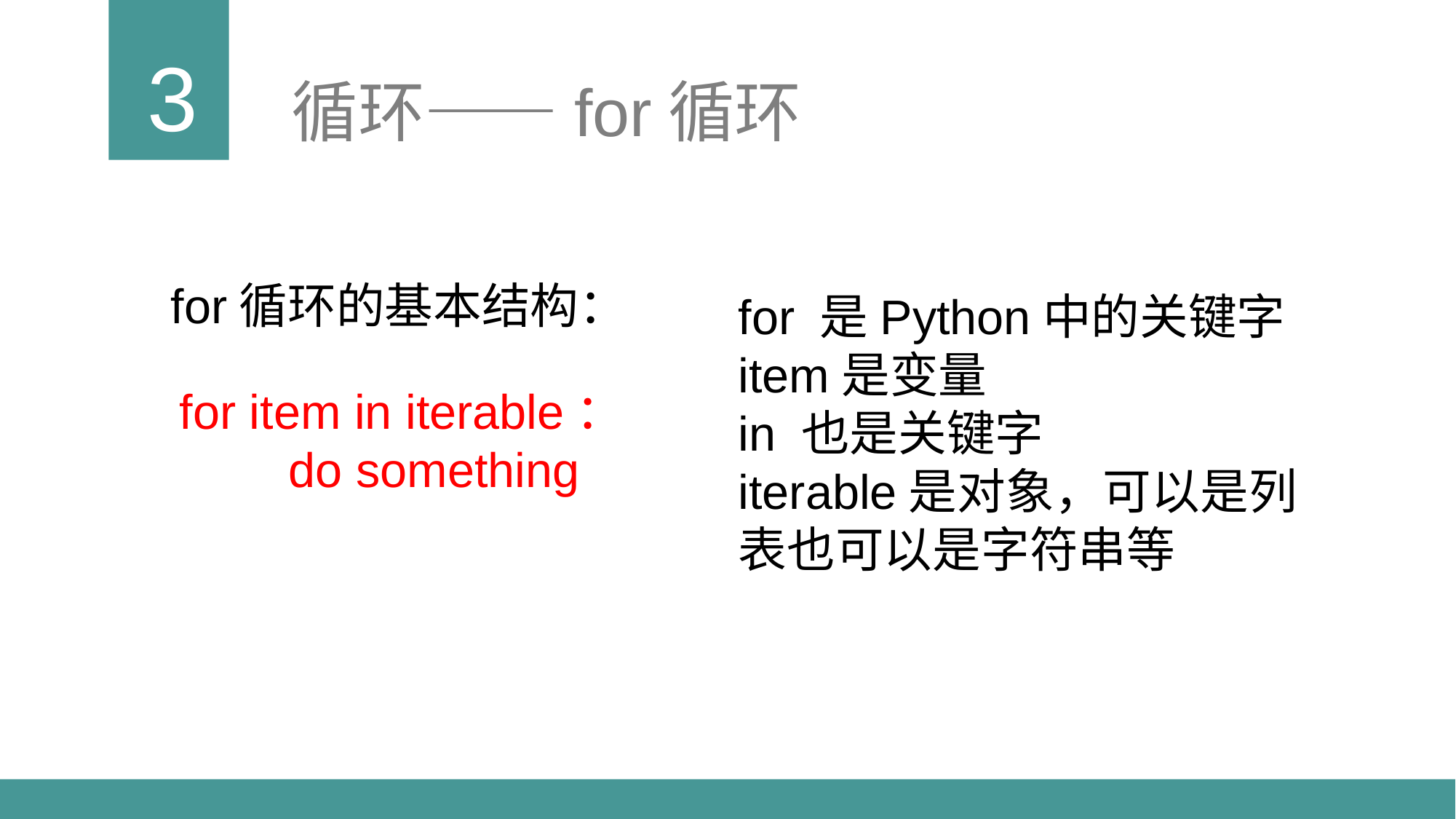

3
循环——for循环
for循环的基本结构：
for 是Python中的关键字
item是变量
in 也是关键字
iterable是对象，可以是列表也可以是字符串等
for item in iterable：
do something